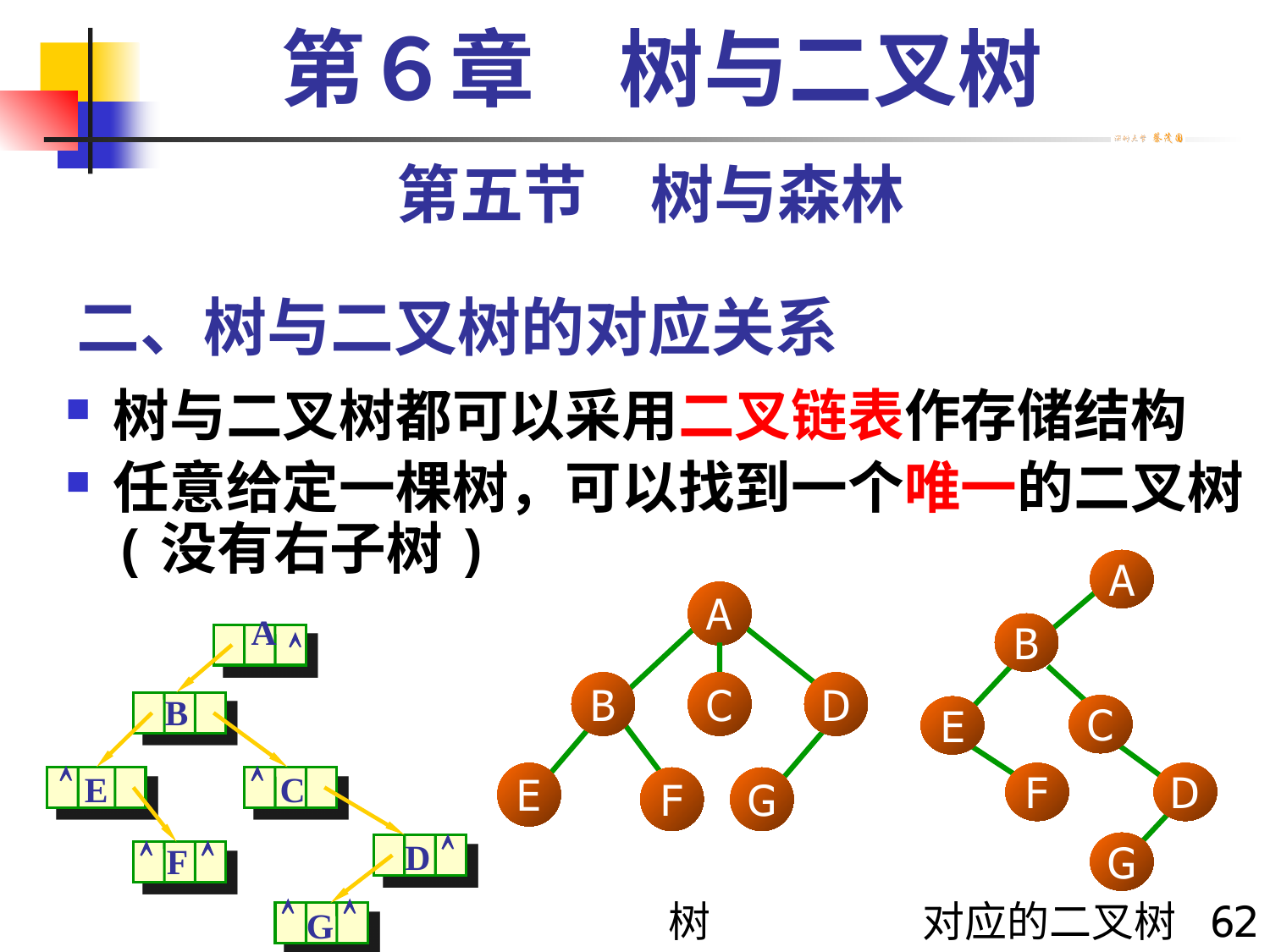

第６章　树与二叉树
第五节　树与森林
# 二、树与二叉树的对应关系
树与二叉树都可以采用二叉链表作存储结构
任意给定一棵树，可以找到一个唯一的二叉树(没有右子树)
A

B

C
E

F
D

G
A

B
C
D

E
F
G
A
∧

B

∧
∧
E
C

∧
D
∧
∧
F

∧
∧
G

树
对应的二叉树
62